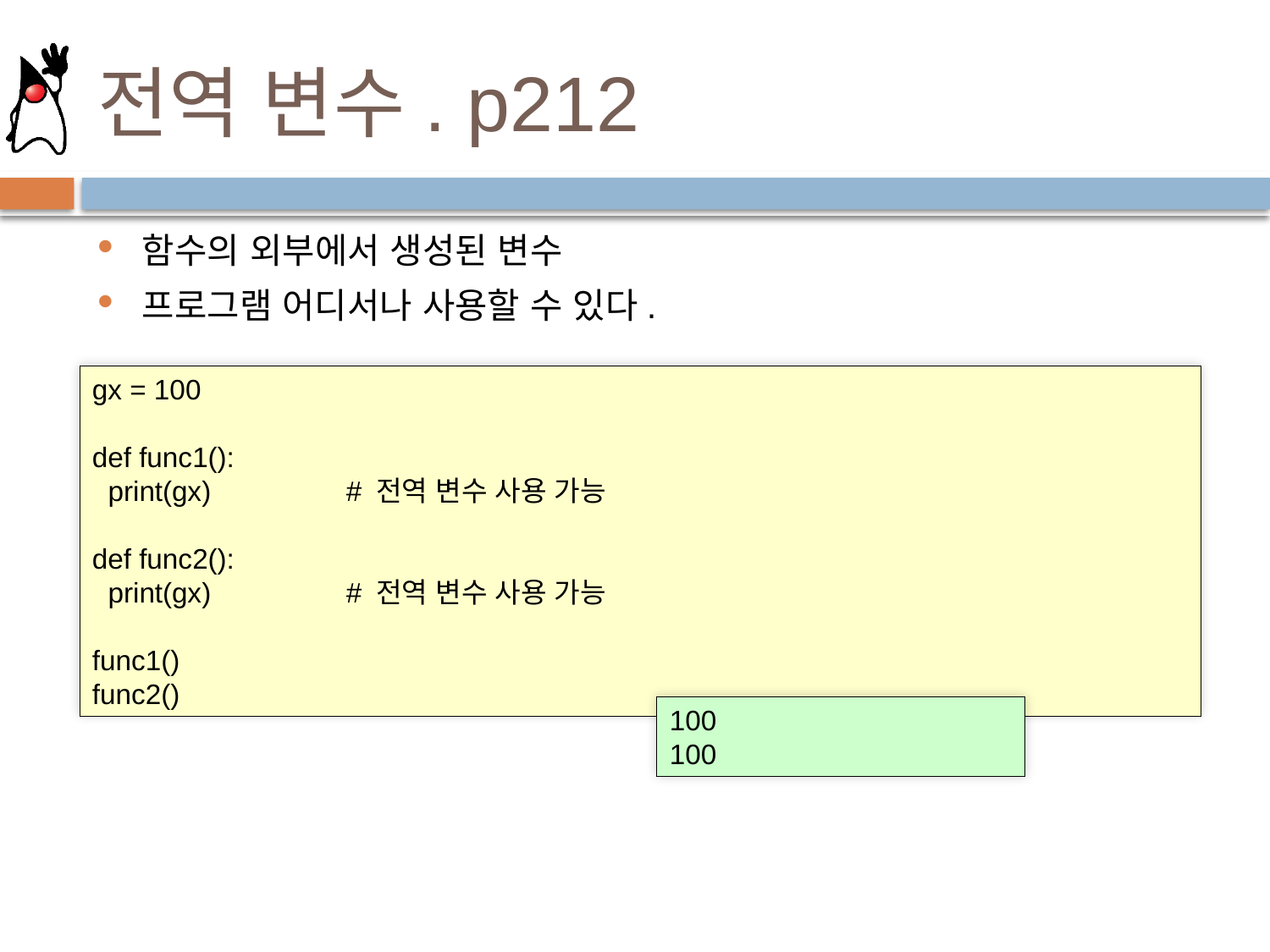

# 전역 변수. p212
함수의 외부에서 생성된 변수
프로그램 어디서나 사용할 수 있다.
gx = 100

def func1():
  print(gx)		# 전역 변수 사용 가능

def func2():
  print(gx)		# 전역 변수 사용 가능

func1()
func2()
100
100